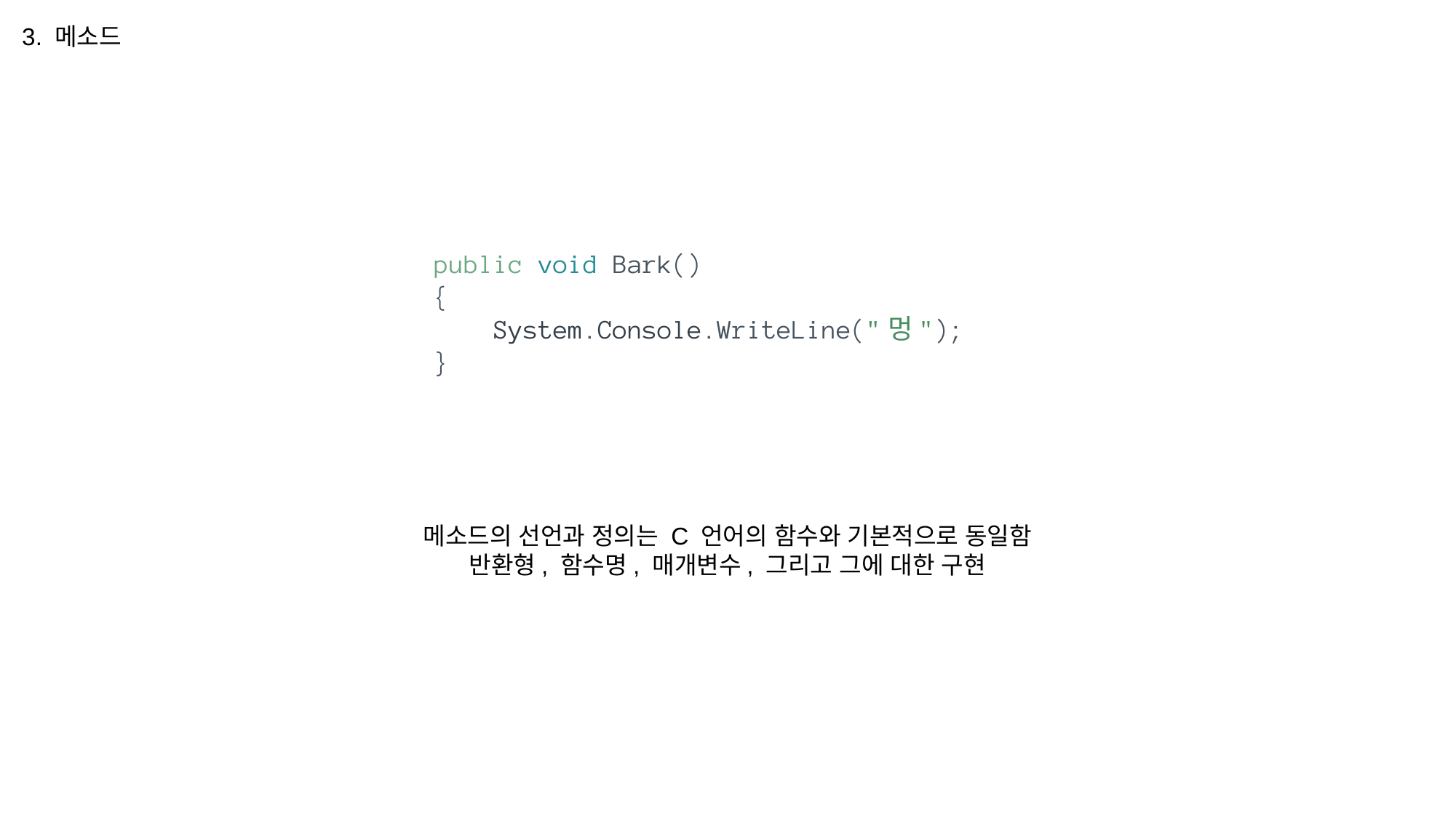

3. 메소드
    public void Bark()
    {
        System.Console.WriteLine("멍");
    }
메소드의 선언과 정의는 C 언어의 함수와 기본적으로 동일함
반환형, 함수명, 매개변수, 그리고 그에 대한 구현